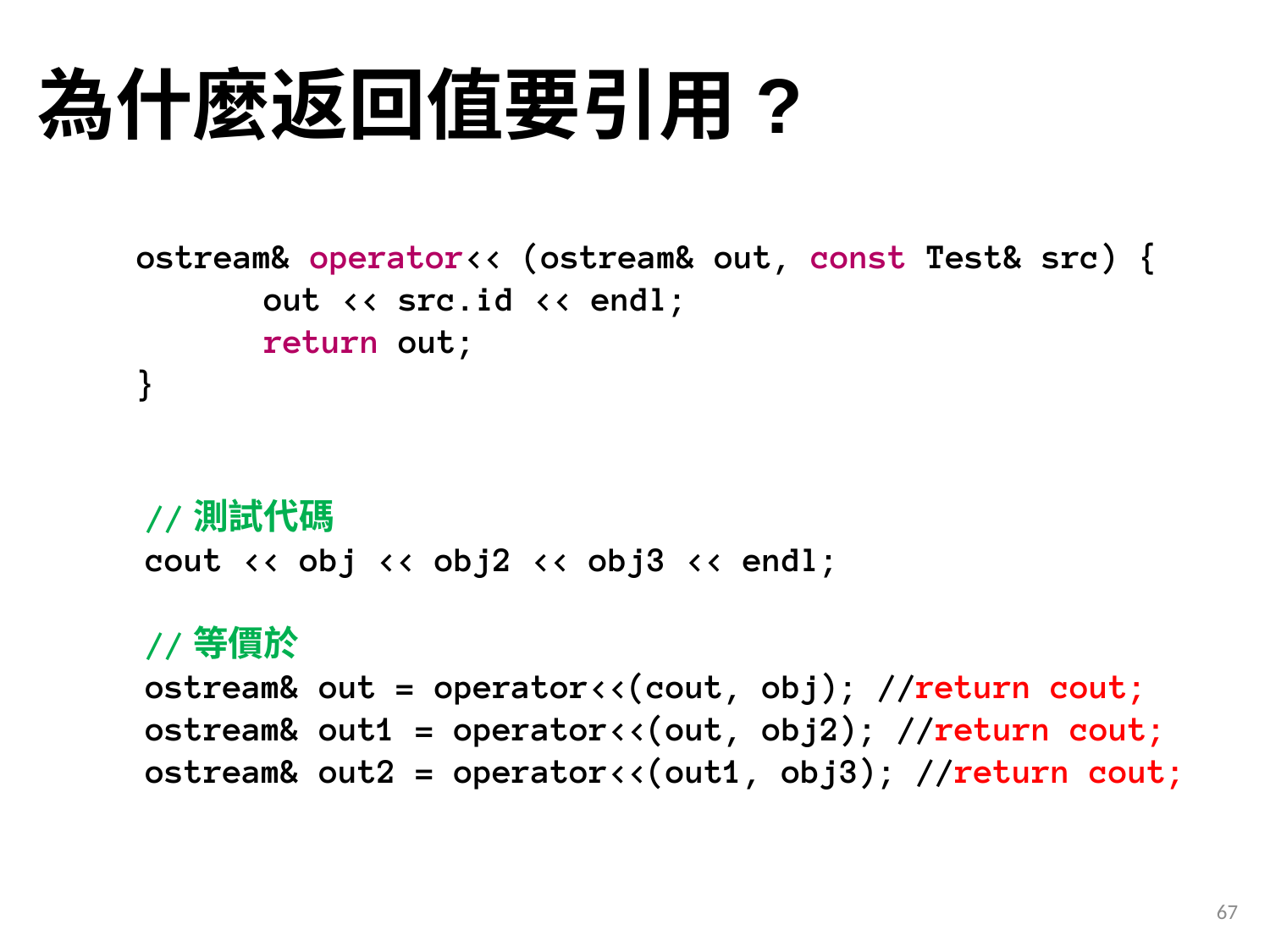

# 為什麼返回值要引用?
ostream& operator<< (ostream& out, const Test& src) {
	out << src.id << endl;
	return out;
}
//測試代碼
cout << obj << obj2 << obj3 << endl;

//等價於
ostream& out = operator<<(cout, obj); //return cout;
ostream& out1 = operator<<(out, obj2); //return cout;
ostream& out2 = operator<<(out1, obj3); //return cout;

67